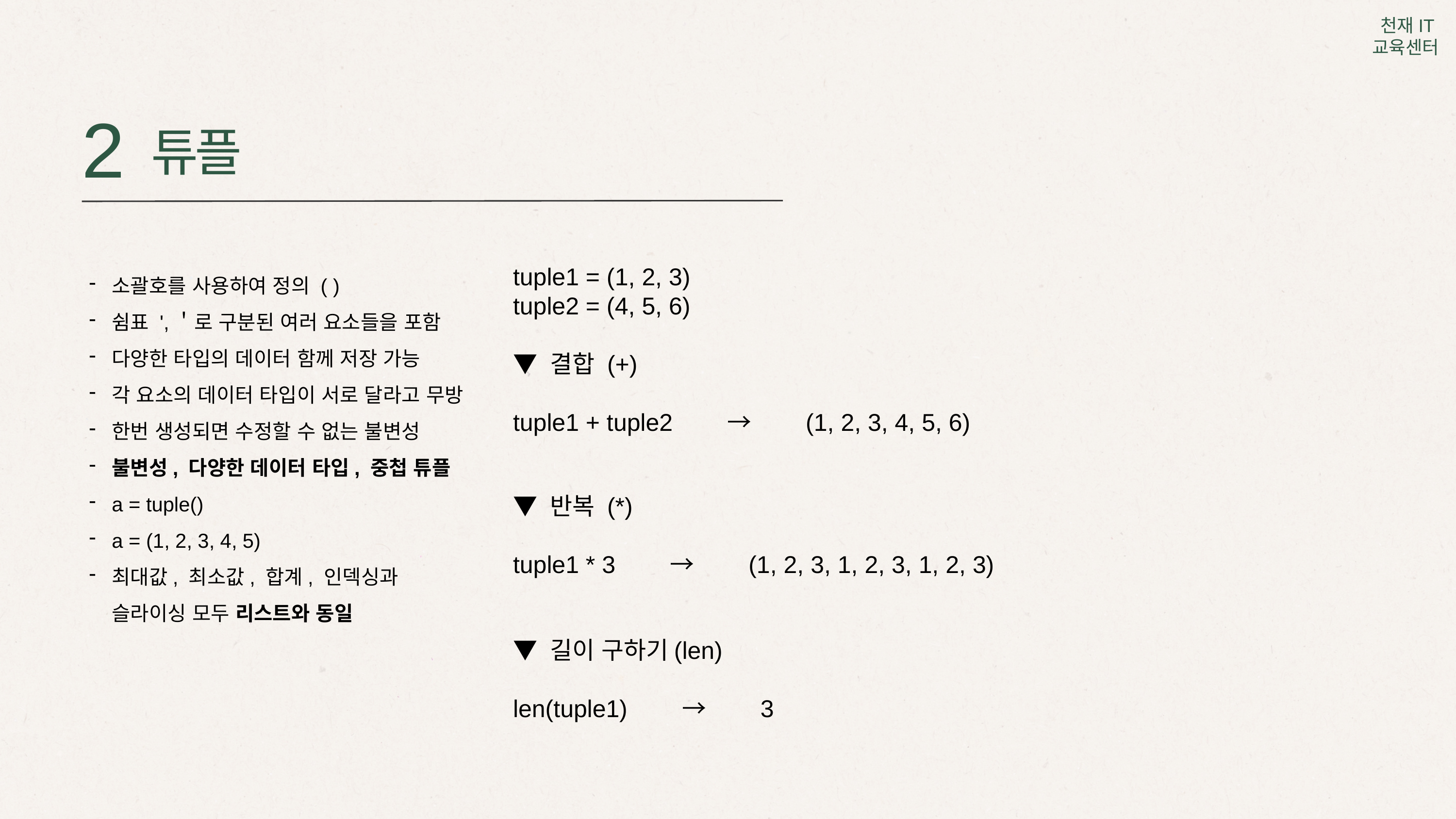

2
튜플

소괄호를 사용하여 정의 ( )
쉼표 ',＇로 구분된 여러 요소들을 포함
다양한 타입의 데이터 함께 저장 가능
각 요소의 데이터 타입이 서로 달라고 무방
한번 생성되면 수정할 수 없는 불변성
불변성, 다양한 데이터 타입, 중첩 튜플
a = tuple()
a = (1, 2, 3, 4, 5)
최대값, 최소값, 합계, 인덱싱과 슬라이싱 모두 리스트와 동일

tuple1 = (1, 2, 3)
tuple2 = (4, 5, 6)

▼ 결합 (+)

tuple1 + tuple2　　→　　(1, 2, 3, 4, 5, 6)
▼ 반복 (*)

tuple1 * 3　　→　　(1, 2, 3, 1, 2, 3, 1, 2, 3)
▼ 길이 구하기(len)

len(tuple1)　　→　　3